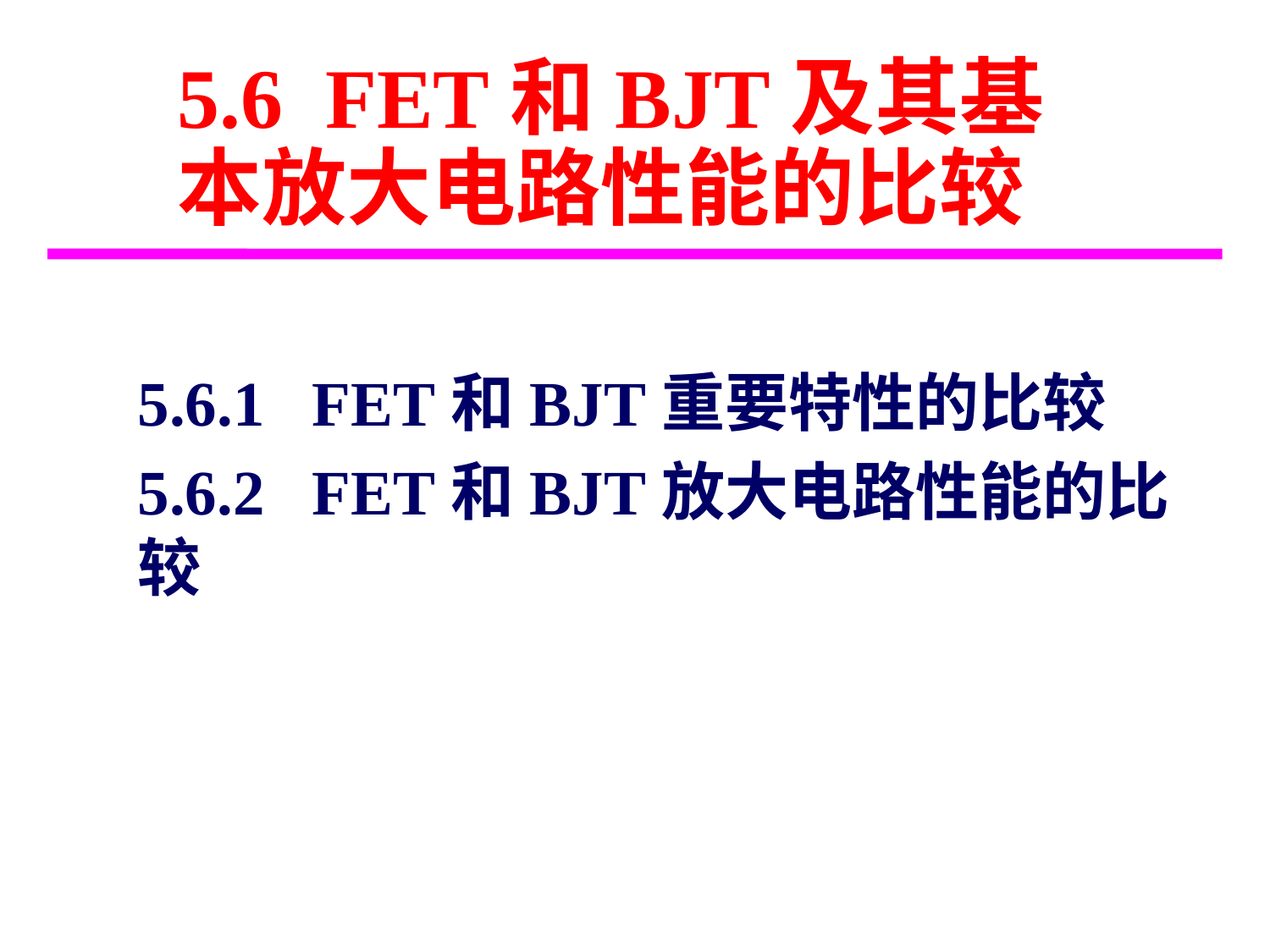

# 5.6  FET和BJT及其基本放大电路性能的比较

5.6.1   FET和BJT重要特性的比较
5.6.2   FET和BJT放大电路性能的比较